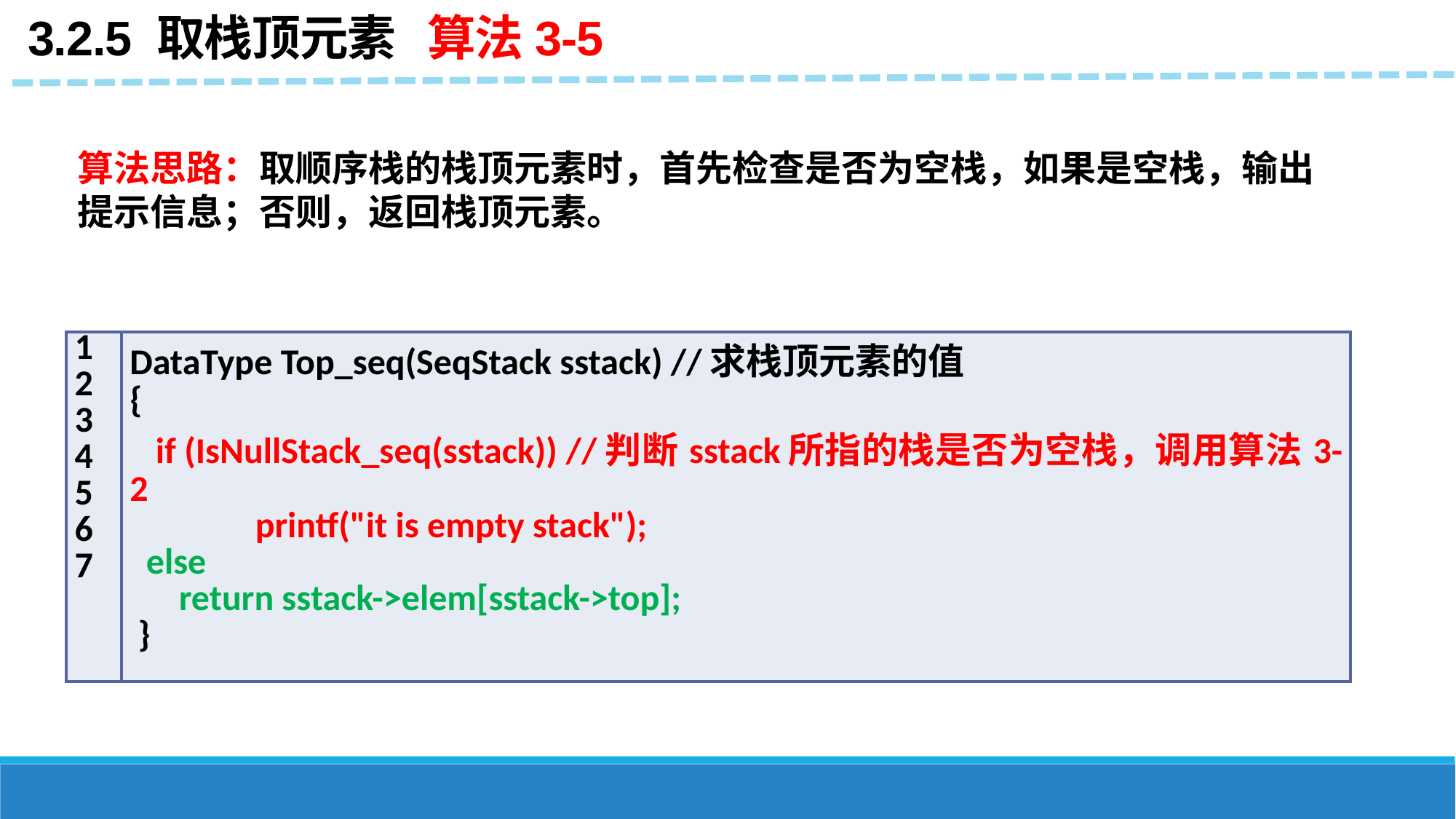

3.2.5 取栈顶元素   算法3-5
算法思路：取顺序栈的栈顶元素时，首先检查是否为空栈，如果是空栈，输出提示信息；否则，返回栈顶元素。
| 1 2 3 4 5 6 7 | DataType Top\_seq(SeqStack sstack) //求栈顶元素的值 { if (IsNullStack\_seq(sstack)) //判断sstack所指的栈是否为空栈，调用算法3-2 printf("it is empty stack"); else return sstack->elem[sstack->top]; } |
| --- | --- |